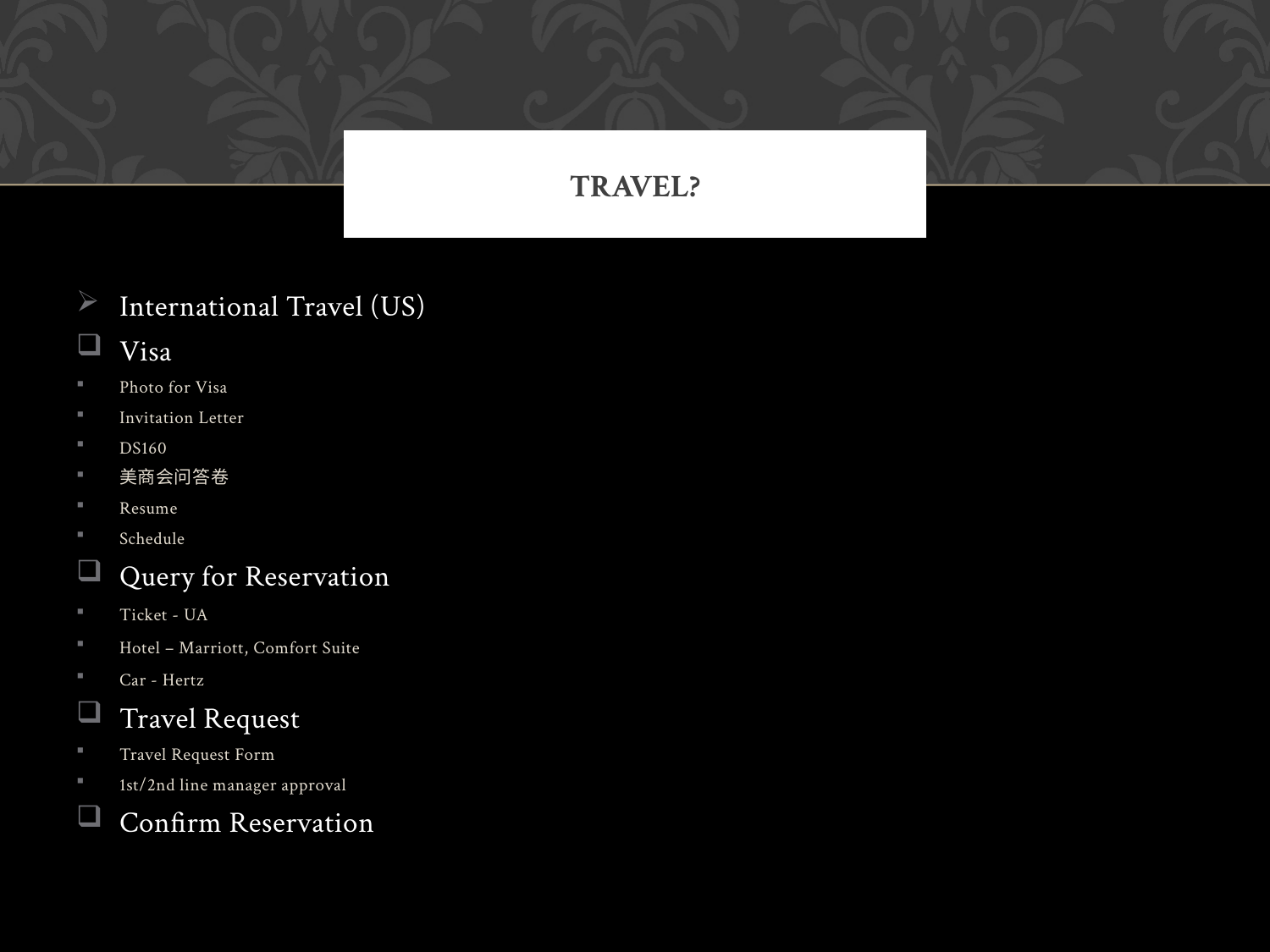

# Travel?
International Travel (US)
Visa
Photo for Visa
Invitation Letter
DS160
美商会问答卷
Resume
Schedule
Query for Reservation
Ticket - UA
Hotel – Marriott, Comfort Suite
Car - Hertz
Travel Request
Travel Request Form
1st/2nd line manager approval
Confirm Reservation